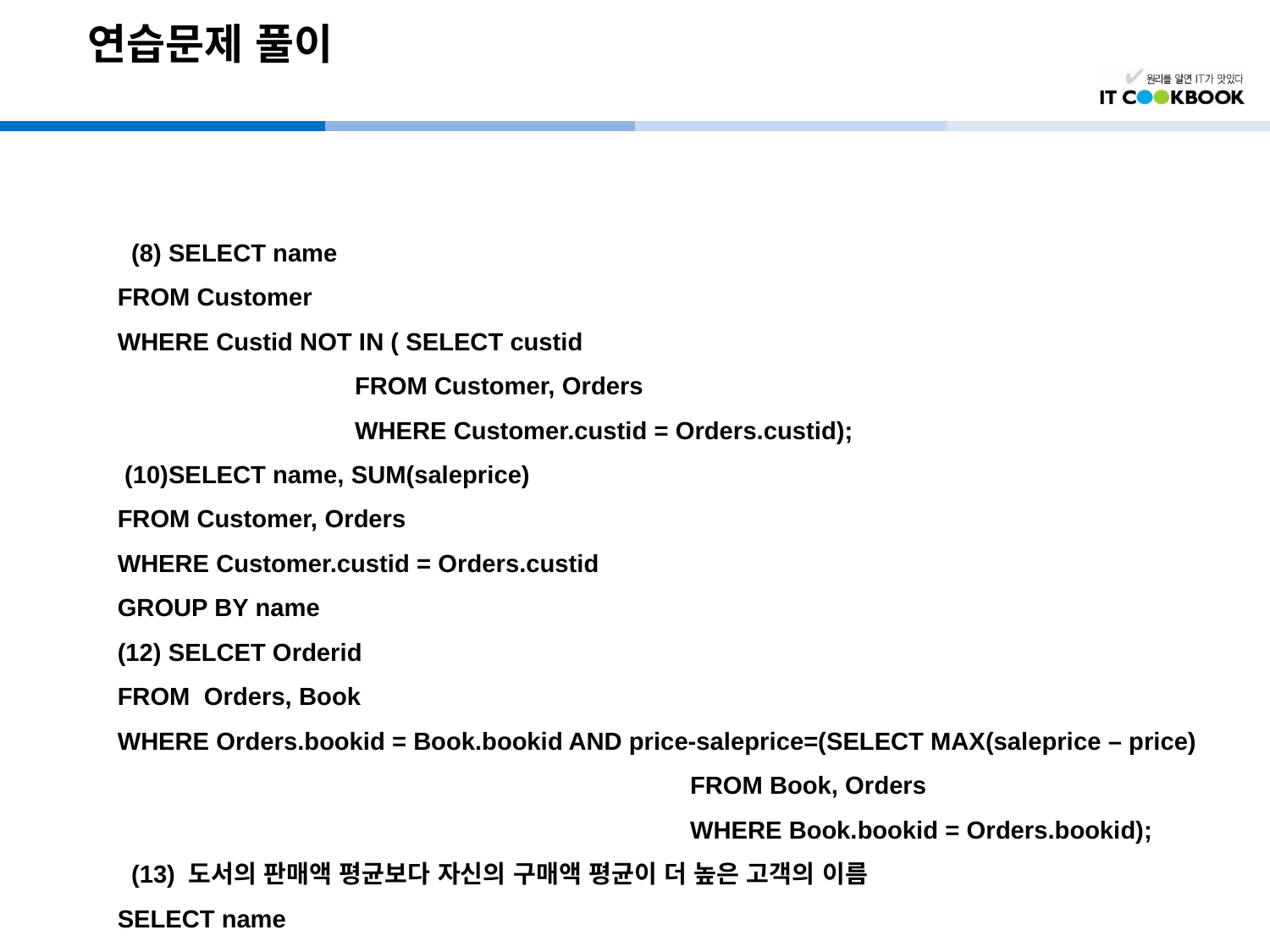

# 연습문제 풀이
  (8) SELECT name
FROM Customer
WHERE Custid NOT IN ( SELECT custid
                                  FROM Customer, Orders
                                  WHERE Customer.custid = Orders.custid);
 (10)SELECT name, SUM(saleprice)
FROM Customer, Orders
WHERE Customer.custid = Orders.custid
GROUP BY name
(12) SELCET Orderid
FROM  Orders, Book
WHERE Orders.bookid = Book.bookid AND price-saleprice=(SELECT MAX(saleprice – price)
                                                                                  FROM Book, Orders
                                                                                  WHERE Book.bookid = Orders.bookid);
  (13) 도서의 판매액 평균보다 자신의 구매액 평균이 더 높은 고객의 이름
SELECT name
FROM Customer, Order
WHERE Customer.custid = Order.custid
GROUP BY custid
HAVING AVG(saleprice) < AVG(price)